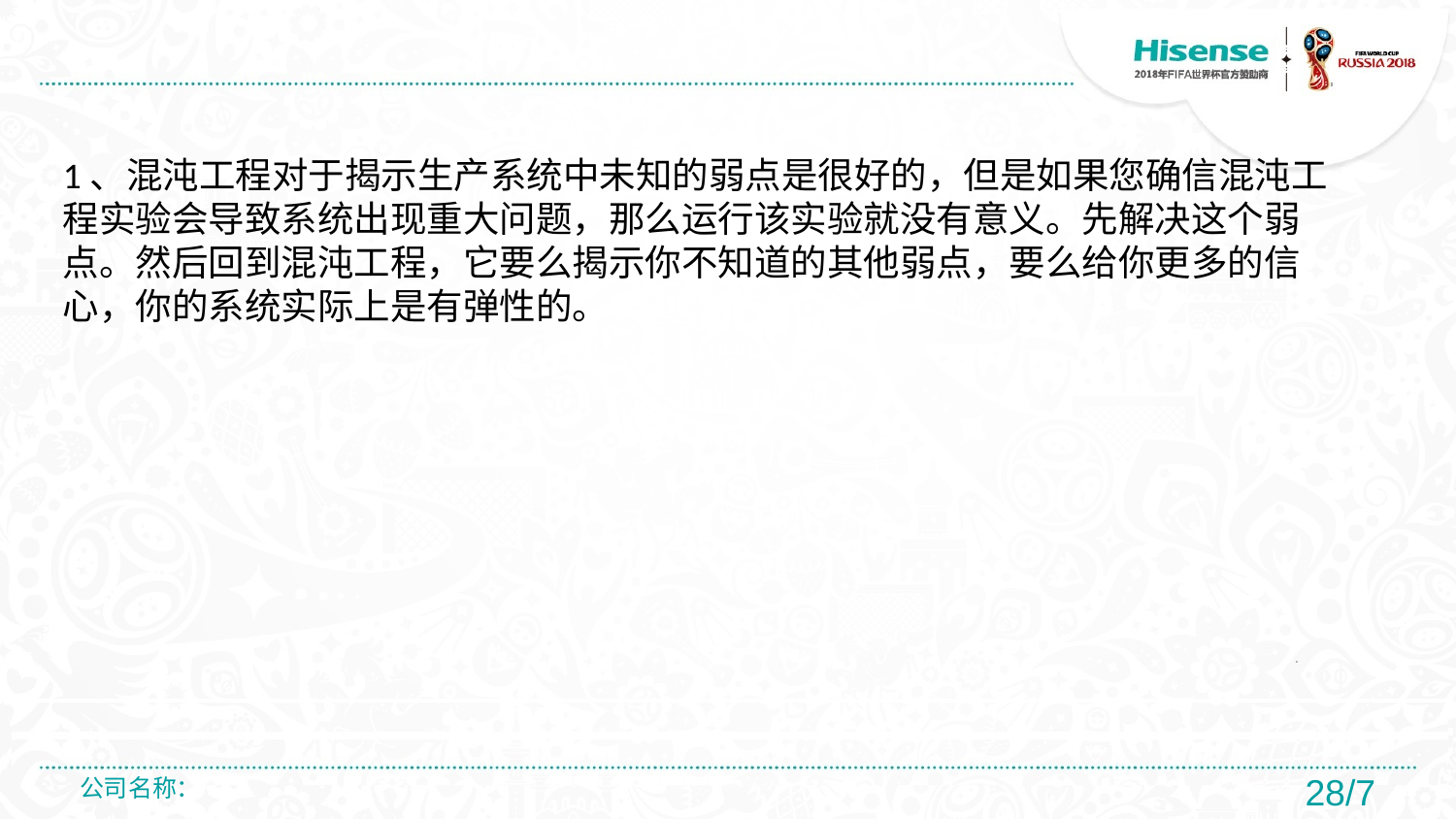

1、混沌工程对于揭示生产系统中未知的弱点是很好的，但是如果您确信混沌工程实验会导致系统出现重大问题，那么运行该实验就没有意义。先解决这个弱点。然后回到混沌工程，它要么揭示你不知道的其他弱点，要么给你更多的信心，你的系统实际上是有弹性的。
公司名称：
28/7